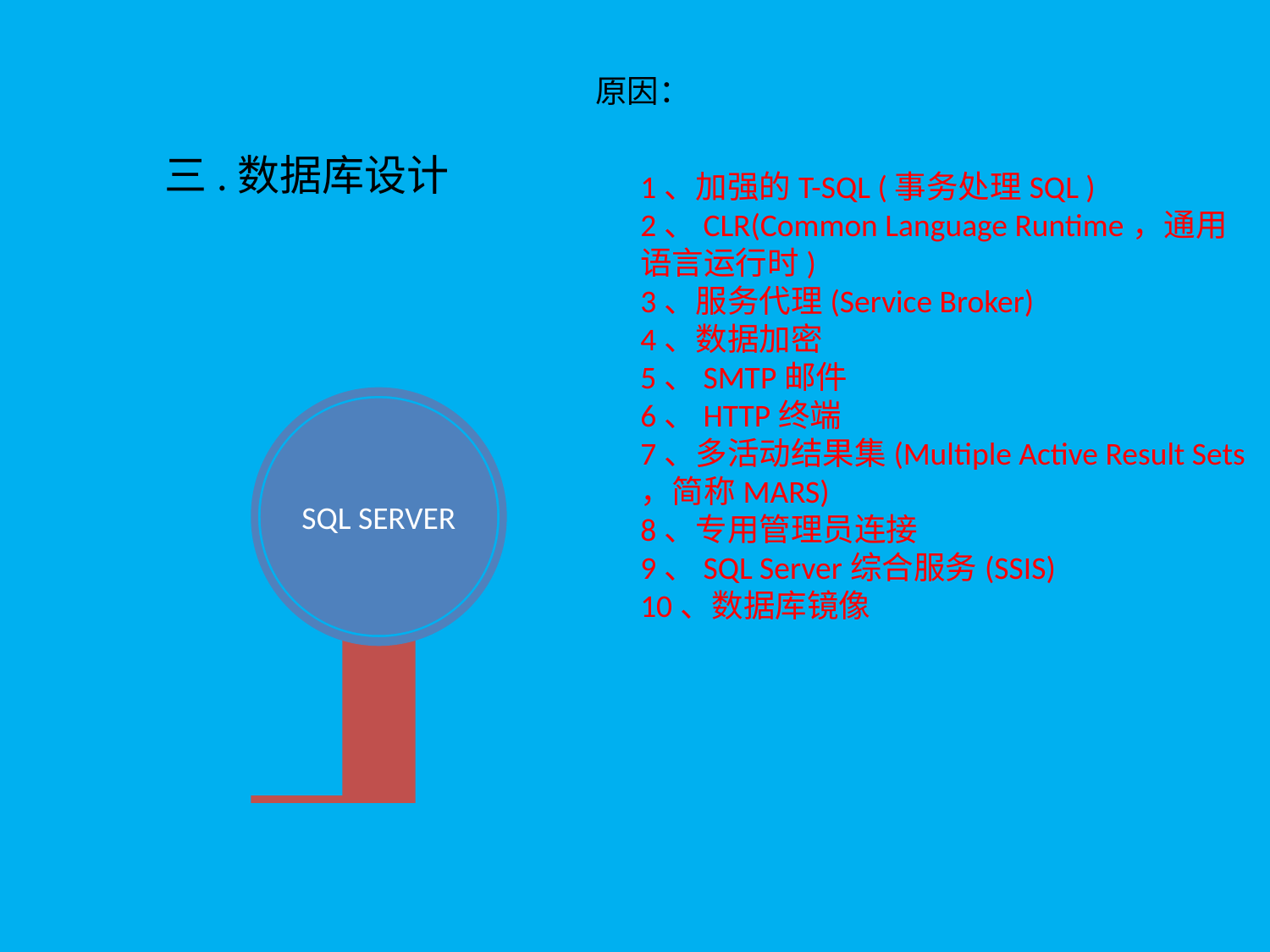

原因：

三.数据库设计
1、加强的T-SQL (事务处理SQL )
2、CLR(Common Language Runtime，通用语言运行时)
3、服务代理(Service Broker)
4、数据加密
5、SMTP邮件
6、HTTP终端
7、多活动结果集(Multiple Active Result Sets ，简称MARS)
8、专用管理员连接
9、SQL Server综合服务(SSIS)
10、数据库镜像

SQL SERVER